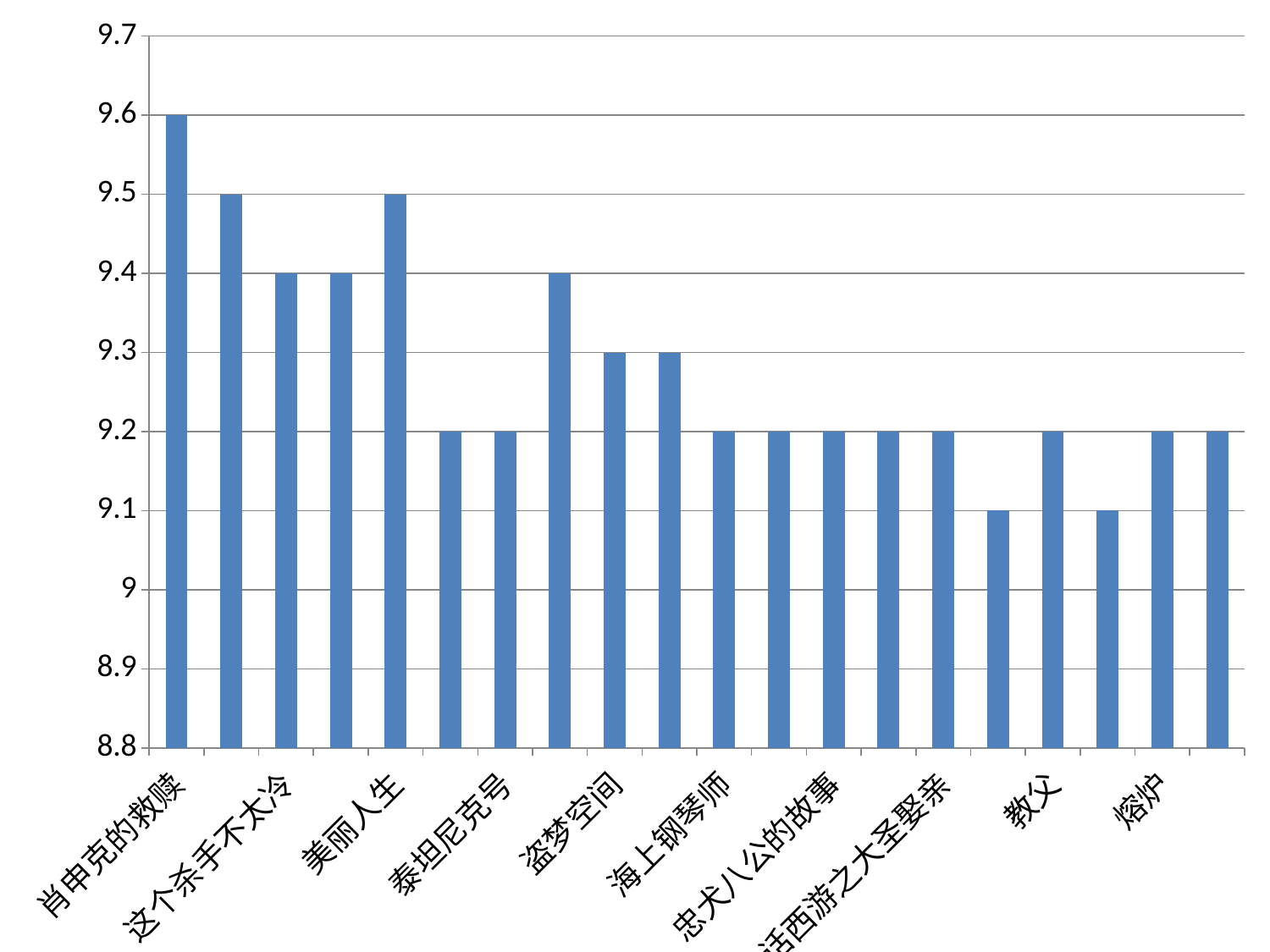

### Chart

| Category | 豆瓣电影 |
|---|---|
| 肖申克的救赎 | 9.6 |
| 霸王别姬 | 9.5 |
| 这个杀手不太冷 | 9.4 |
| 阿甘正传 | 9.4 |
| 美丽人生 | 9.5 |
| 千与千寻 | 9.2 |
| 泰坦尼克号 | 9.2 |
| 辛德勒的名单 | 9.4 |
| 盗梦空间 | 9.3 |
| 机器人总动员 | 9.3 |
| 海上钢琴师 | 9.2 |
| 三傻大闹宝莱坞 | 9.2 |
| 忠犬八公的故事 | 9.2 |
| 放牛班的春天 | 9.2 |
| 大话西游之大圣娶亲 | 9.2 |
| 楚门的世界 | 9.1 |
| 教父 | 9.2 |
| 龙猫 | 9.1 |
| 熔炉 | 9.2 |
| 乱世佳人 | 9.2 |